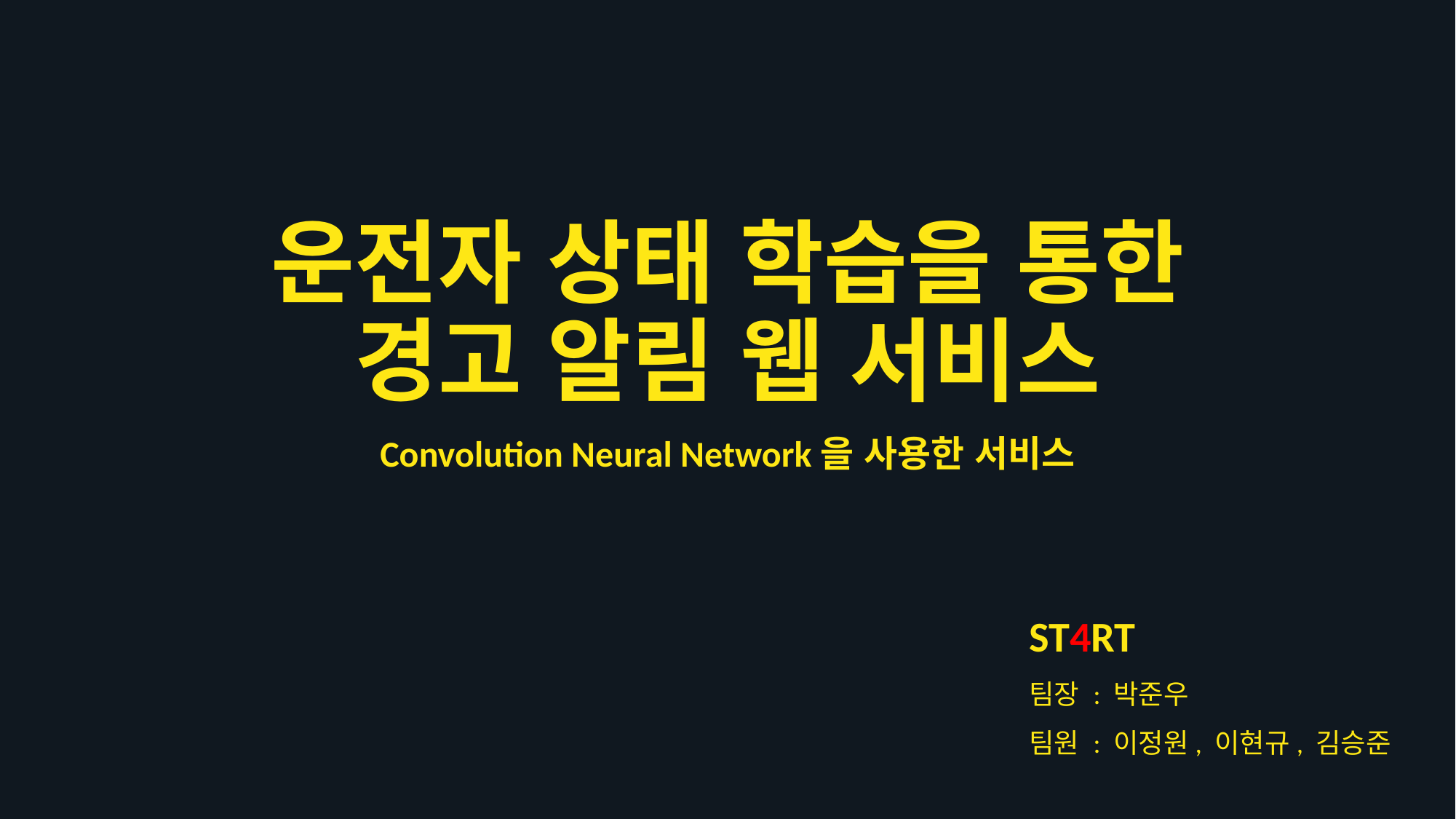

# 운전자 상태 학습을 통한 경고 알림 웹 서비스
Convolution Neural Network을 사용한 서비스
ST4RT
팀장 : 박준우
팀원 : 이정원, 이현규, 김승준